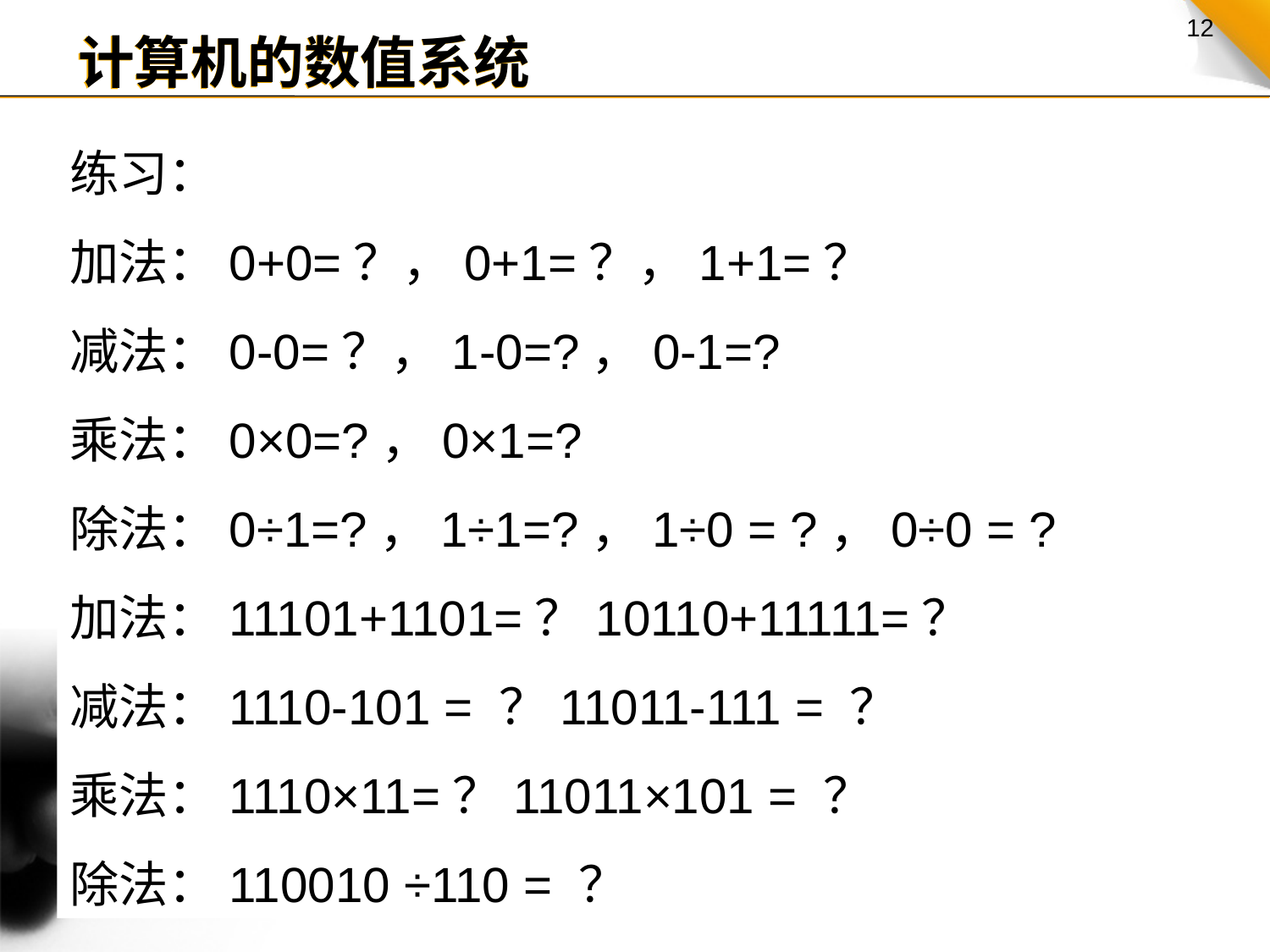

计算机的数值系统
练习：
加法：0+0=？，0+1=？，1+1=？
减法：0-0=？，1-0=?，0-1=?
乘法：0×0=?，0×1=?
除法：0÷1=?，1÷1=?，1÷0 = ?，0÷0 = ?
加法：11101+1101=？10110+11111=？
减法：1110-101 = ？11011-111 = ？
乘法：1110×11=？11011×101 = ？
除法：110010 ÷110 = ？